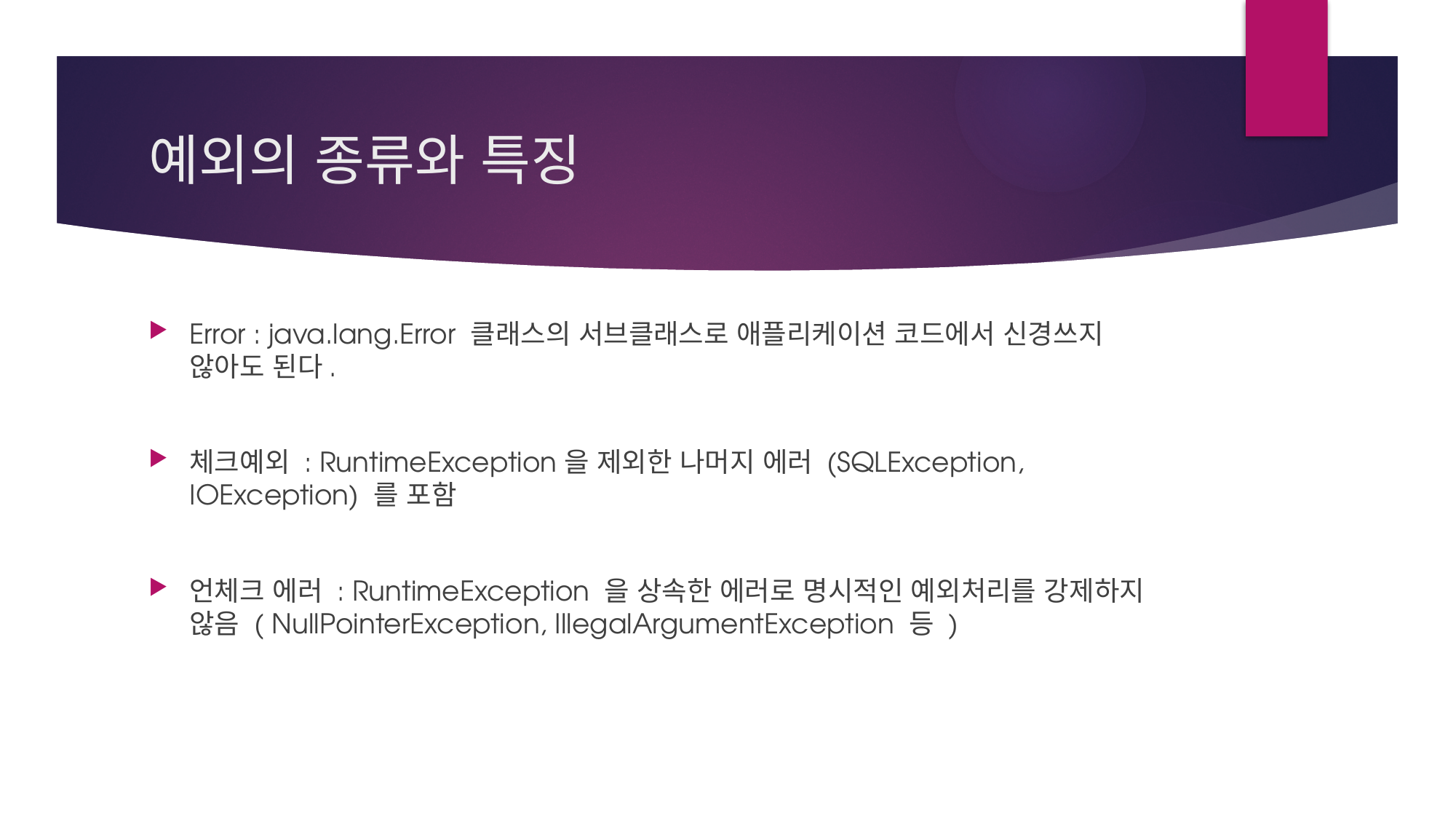

# 예외의 종류와 특징
Error : java.lang.Error 클래스의 서브클래스로 애플리케이션 코드에서 신경쓰지 않아도 된다.

체크예외 : RuntimeException을 제외한 나머지 에러 (SQLException, IOException) 를 포함

언체크 에러 : RuntimeException 을 상속한 에러로 명시적인 예외처리를 강제하지 않음 ( NullPointerException, IllegalArgumentException 등 )